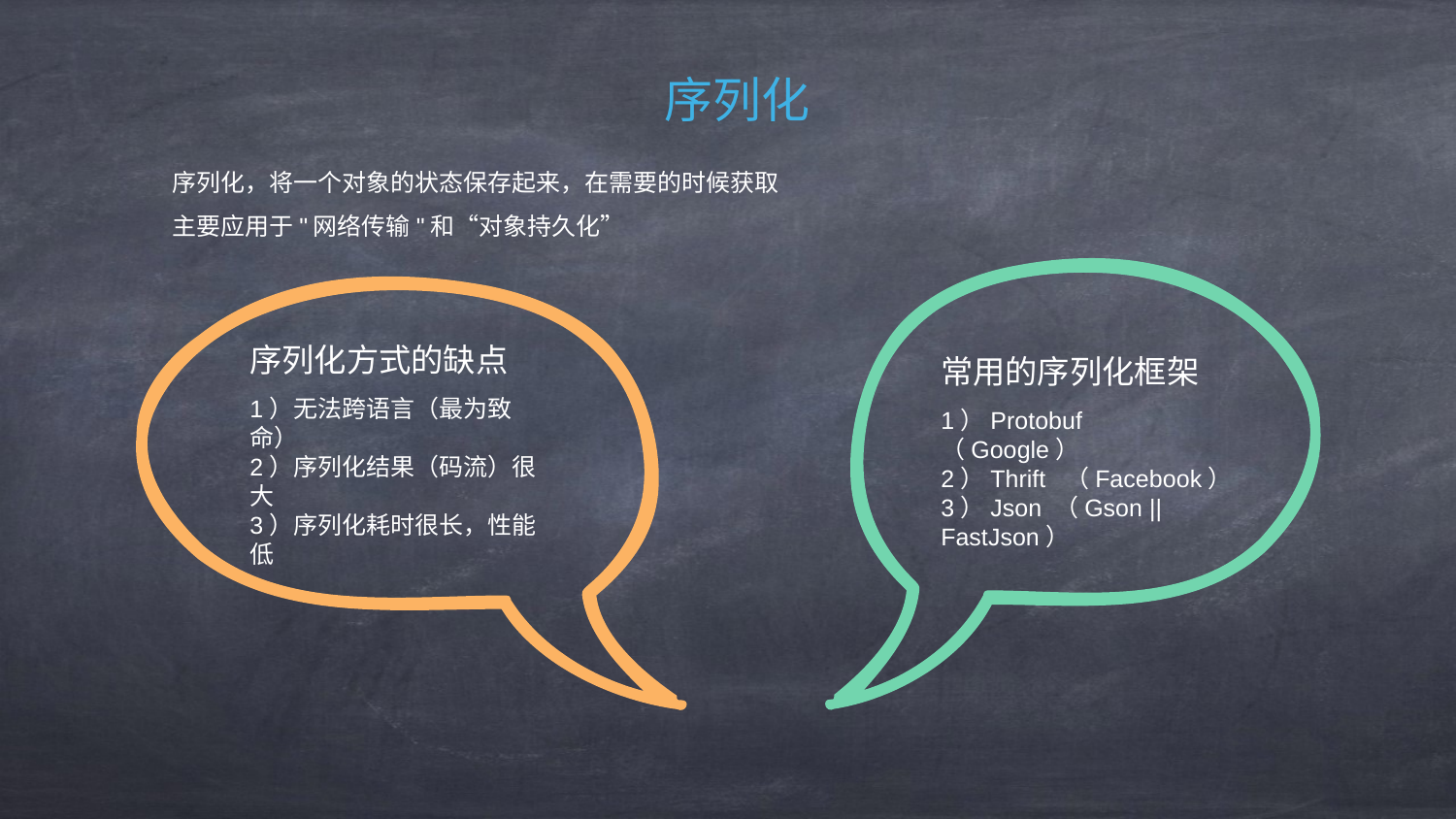

序列化
序列化，将一个对象的状态保存起来，在需要的时候获取
主要应用于"网络传输"和“对象持久化”

序列化方式的缺点
常用的序列化框架
1）Protobuf  （Google）
2）Thrift  （Facebook）
3）Json （Gson || FastJson）
1）无法跨语言（最为致命）
2）序列化结果（码流）很大
3）序列化耗时很长，性能低